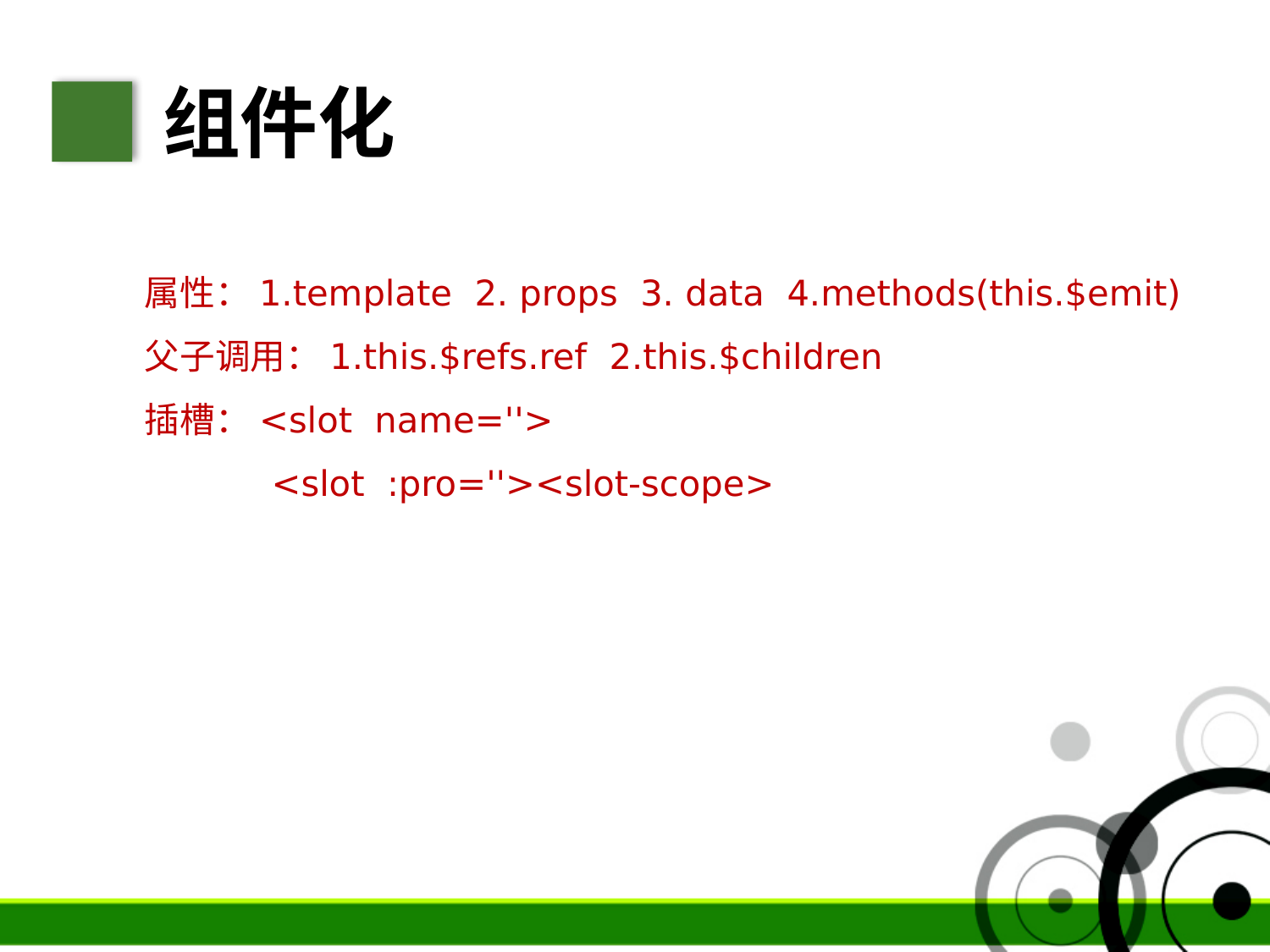

组件化

属性：1.template  2. props  3. data  4.methods(this.$emit)
父子调用：1.this.$refs.ref  2.this.$children
插槽：<slot  name=''>
	<slot  :pro=''><slot-scope>